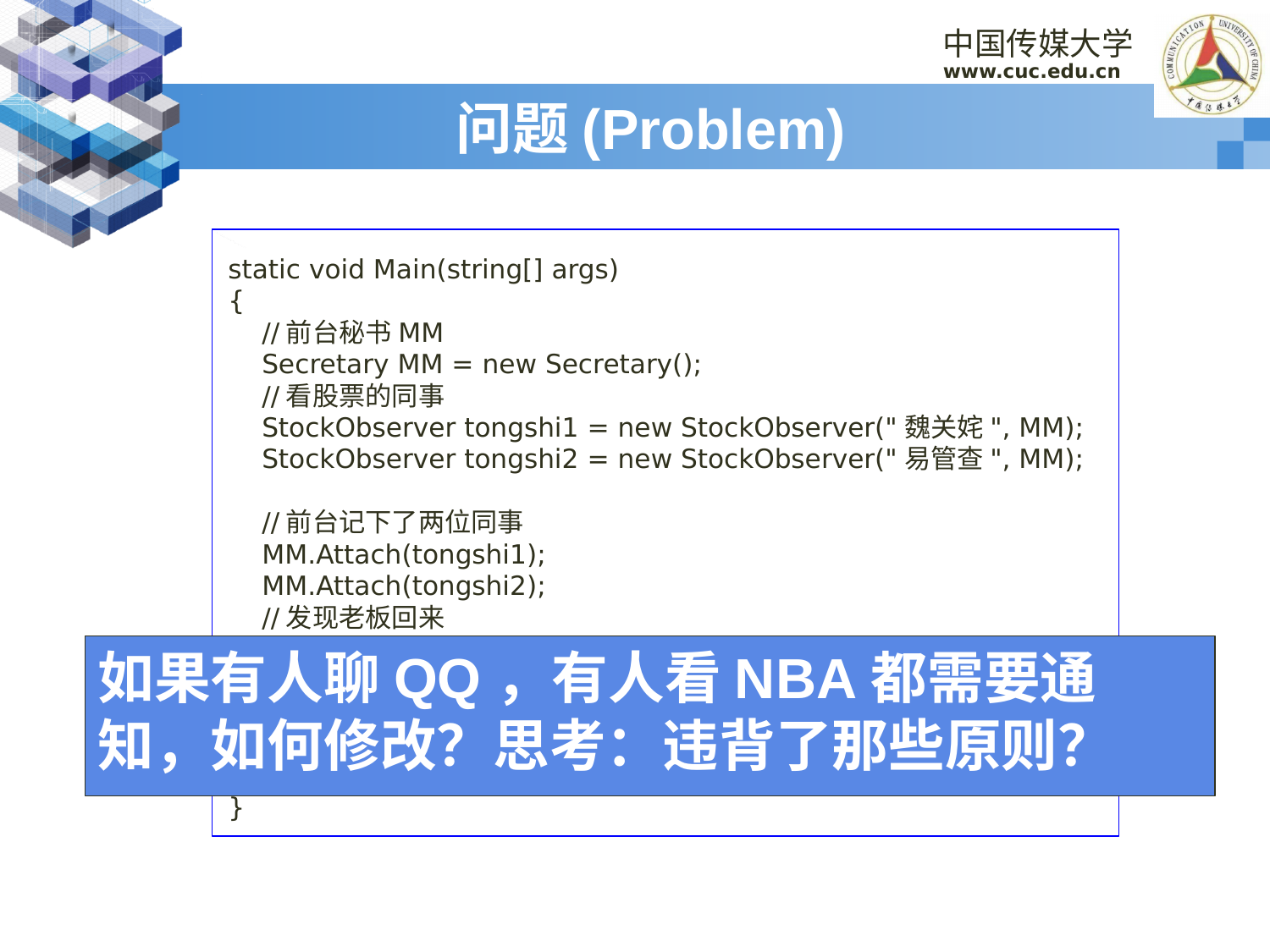

# 问题(Problem)

        static void Main(string[] args)
        {
            //前台秘书MM
            Secretary MM = new Secretary();
            //看股票的同事
            StockObserver tongshi1 = new StockObserver("魏关姹", MM);
            StockObserver tongshi2 = new StockObserver("易管查", MM);

            //前台记下了两位同事
            MM.Attach(tongshi1);
            MM.Attach(tongshi2);
            //发现老板回来
            MM.SecretaryAction = "老板回来了！";
            //通知两个同事
            MM.Notify();

            Console.Read();
        }
如果有人聊QQ，有人看NBA都需要通知，如何修改？思考：违背了那些原则？